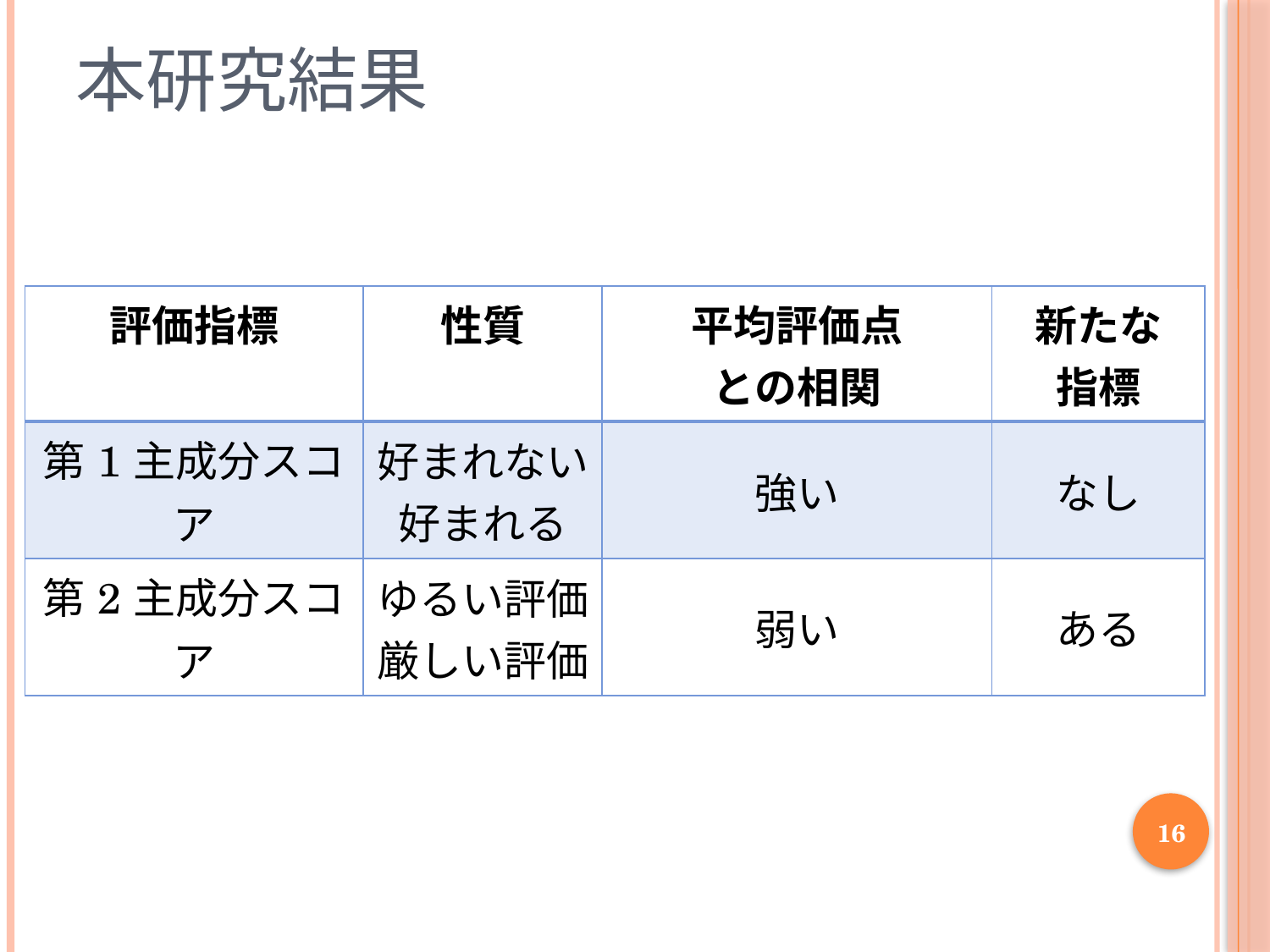

# 本研究結果
| 評価指標 | 性質 | 平均評価点 との相関 | 新たな 指標 |
| --- | --- | --- | --- |
| 第1主成分スコア | 好まれない 好まれる | 強い | なし |
| 第2主成分スコア | ゆるい評価 厳しい評価 | 弱い | ある |
16